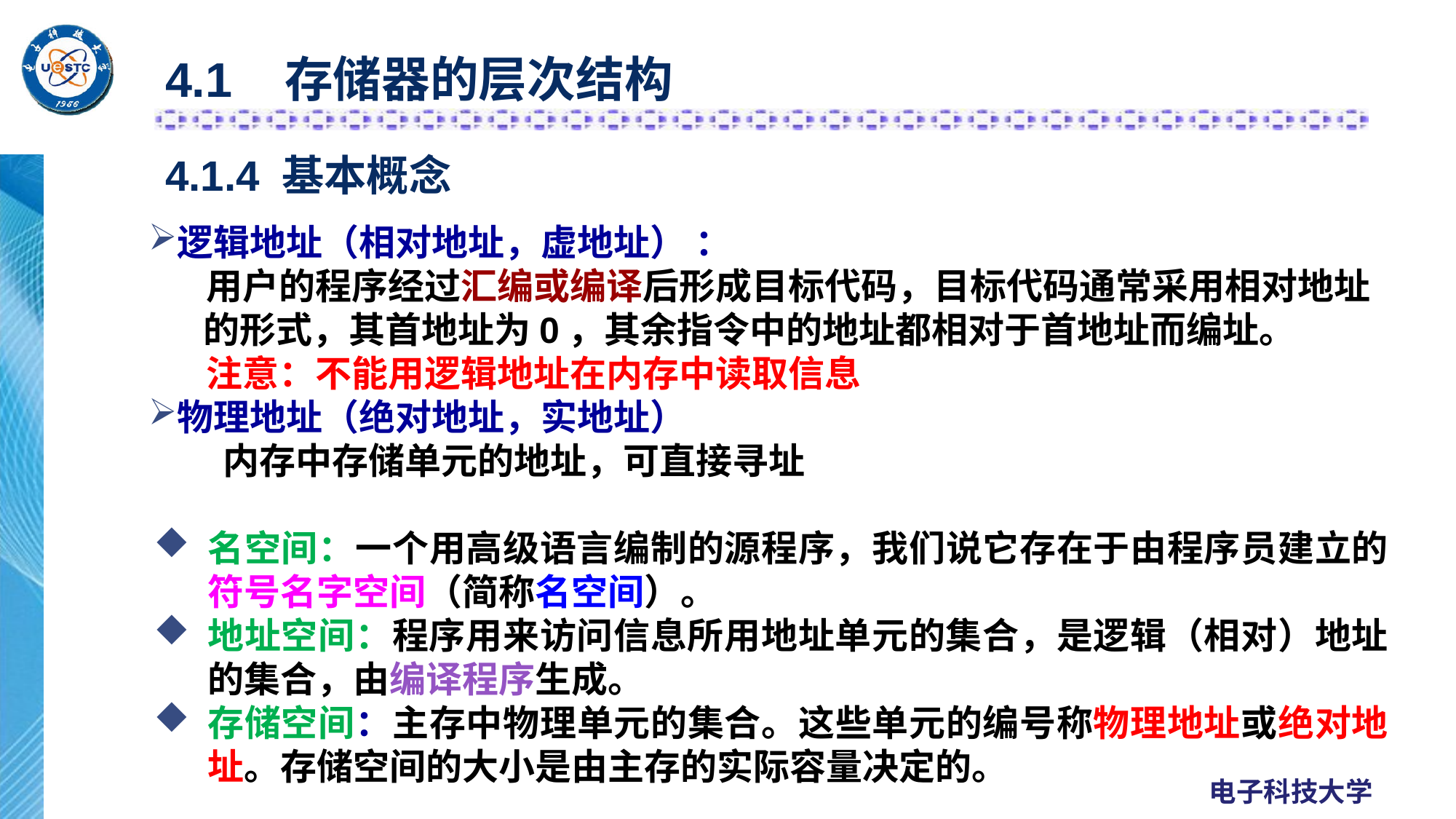

4.1   存储器的层次结构
# 4.1.4 基本概念
逻辑地址（相对地址，虚地址） ：
  用户的程序经过汇编或编译后形成目标代码，目标代码通常采用相对地址的形式，其首地址为0，其余指令中的地址都相对于首地址而编址。
  注意：不能用逻辑地址在内存中读取信息
物理地址（绝对地址，实地址）
    内存中存储单元的地址，可直接寻址

名空间：一个用高级语言编制的源程序，我们说它存在于由程序员建立的符号名字空间（简称名空间）。
地址空间：程序用来访问信息所用地址单元的集合，是逻辑（相对）地址的集合，由编译程序生成。
存储空间：主存中物理单元的集合。这些单元的编号称物理地址或绝对地址。存储空间的大小是由主存的实际容量决定的。